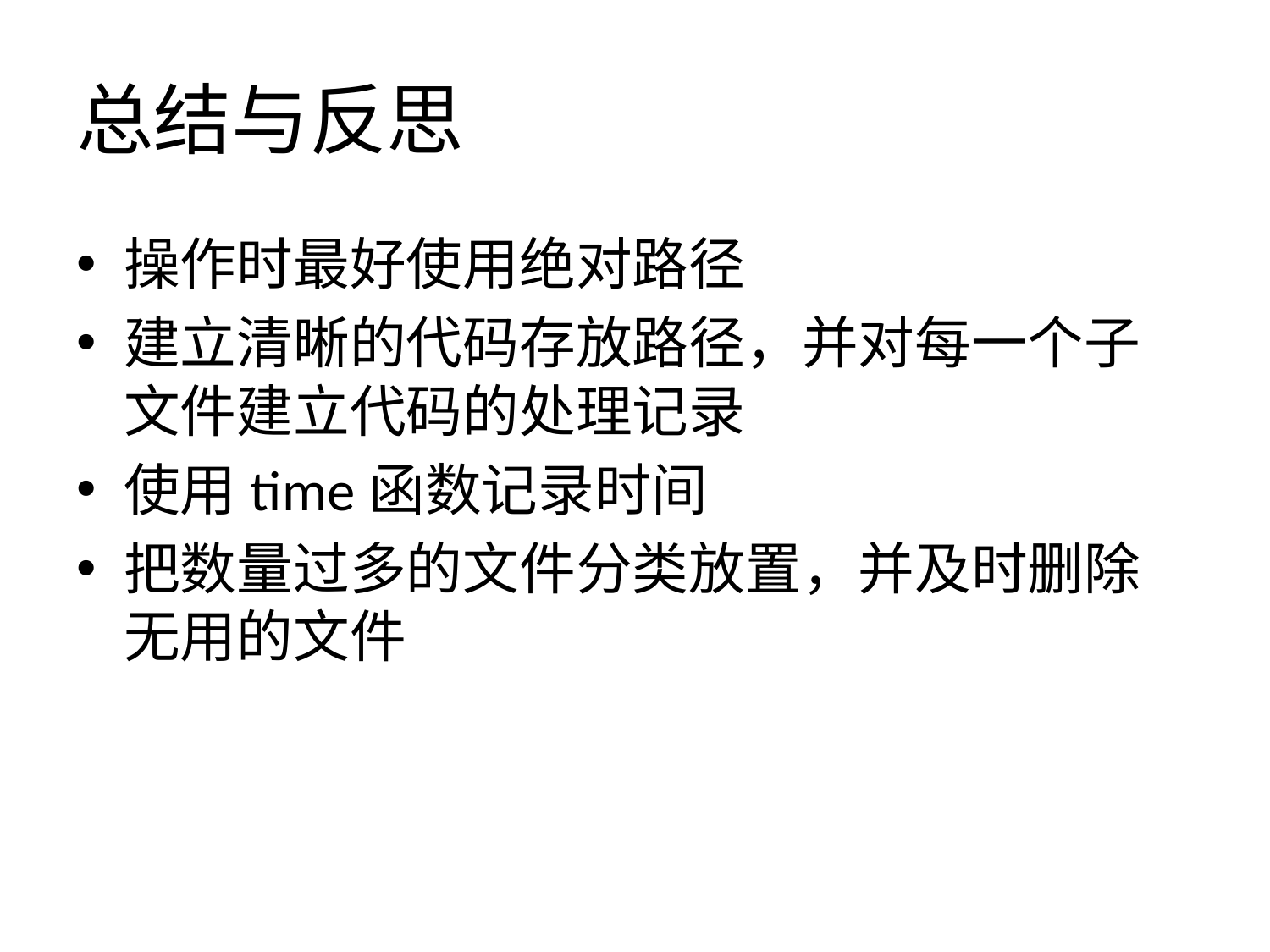

# 总结与反思
操作时最好使用绝对路径
建立清晰的代码存放路径，并对每一个子文件建立代码的处理记录
使用time函数记录时间
把数量过多的文件分类放置，并及时删除无用的文件